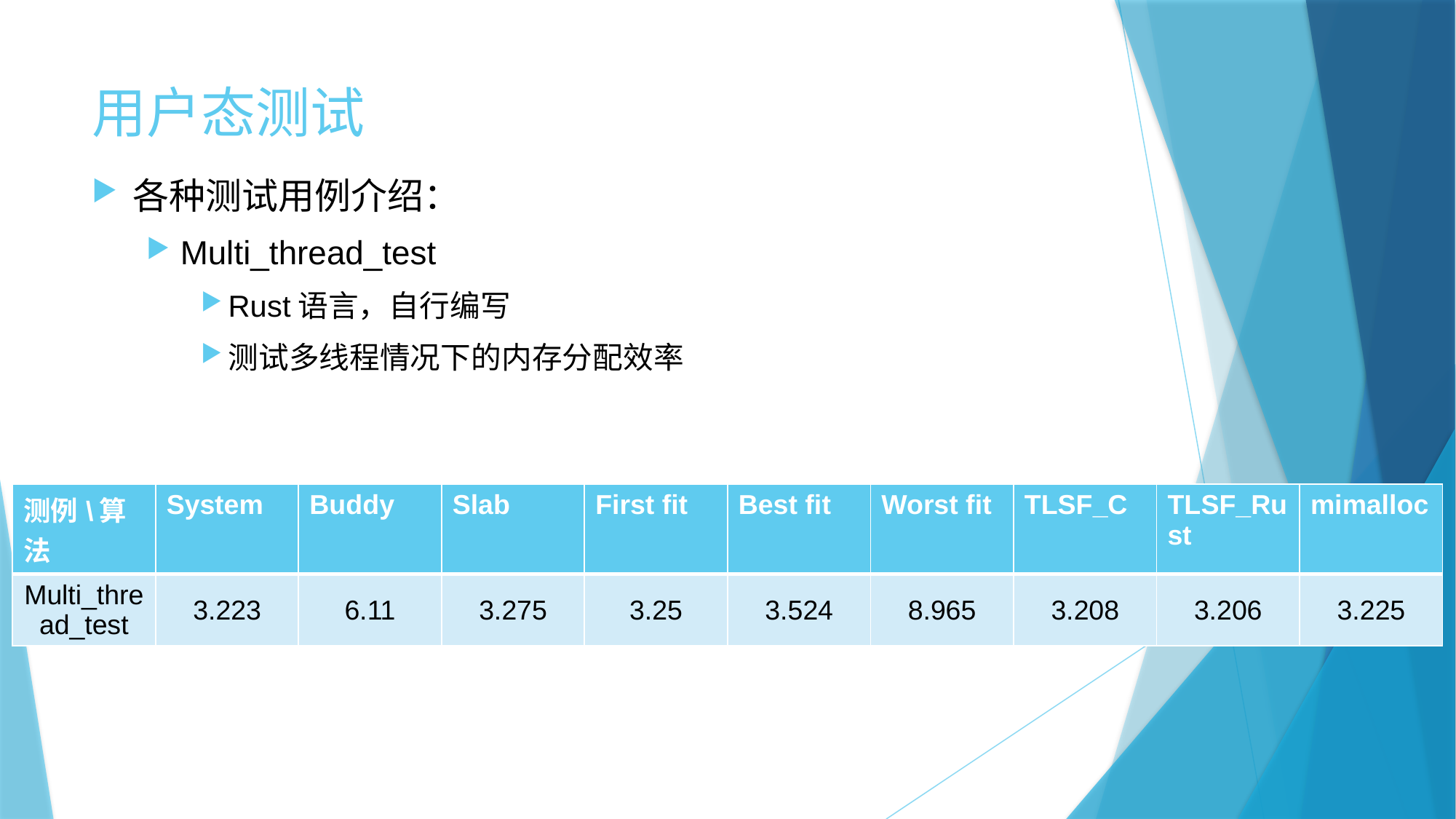

# 用户态测试
各种测试用例介绍：
Multi_thread_test
Rust语言，自行编写
测试多线程情况下的内存分配效率

| 测例\算法 | System | Buddy | Slab | First fit | Best fit | Worst fit | TLSF\_C | TLSF\_Rust | mimalloc |
| --- | --- | --- | --- | --- | --- | --- | --- | --- | --- |
| Multi\_thread\_test | 3.223 | 6.11 | 3.275 | 3.25 | 3.524 | 8.965 | 3.208 | 3.206 | 3.225 |